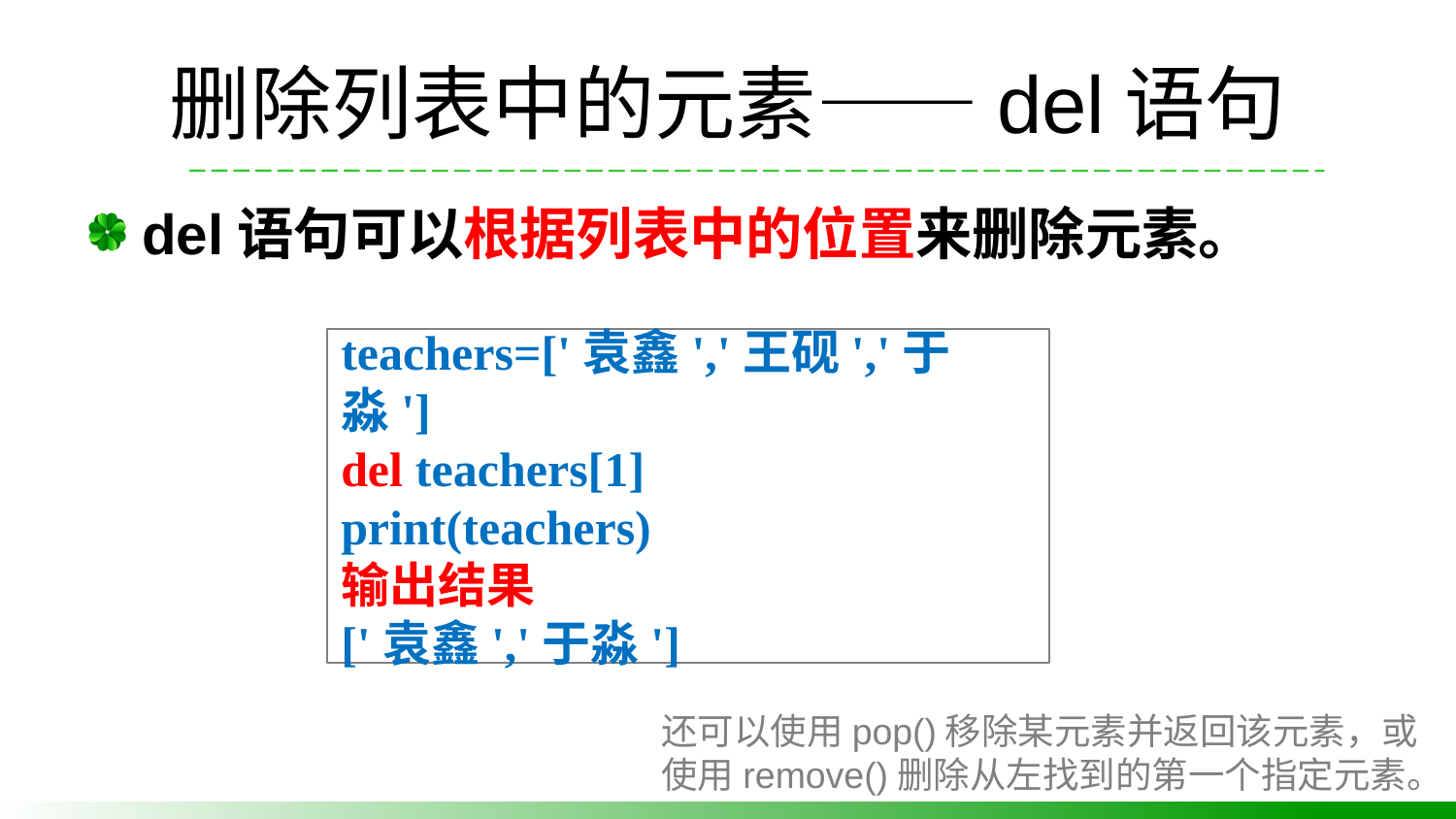

# 删除列表中的元素——del语句
del语句可以根据列表中的位置来删除元素。
teachers=['袁鑫','王砚','于淼']
del teachers[1]
print(teachers)
输出结果
['袁鑫','于淼']
还可以使用pop()移除某元素并返回该元素，或使用remove()删除从左找到的第一个指定元素。